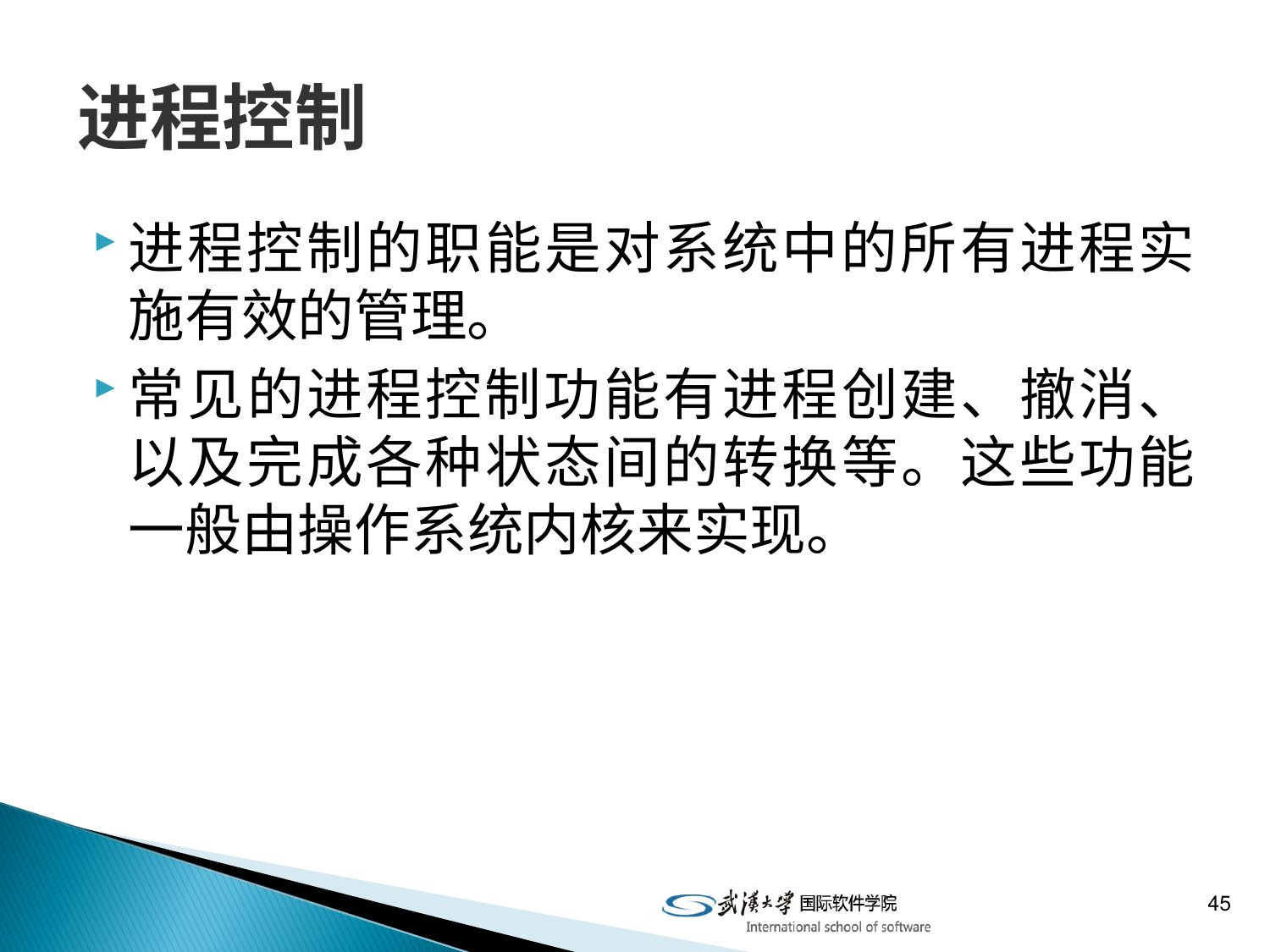

# 进程控制
进程控制的职能是对系统中的所有进程实施有效的管理。
常见的进程控制功能有进程创建、撤消、以及完成各种状态间的转换等。这些功能一般由操作系统内核来实现。